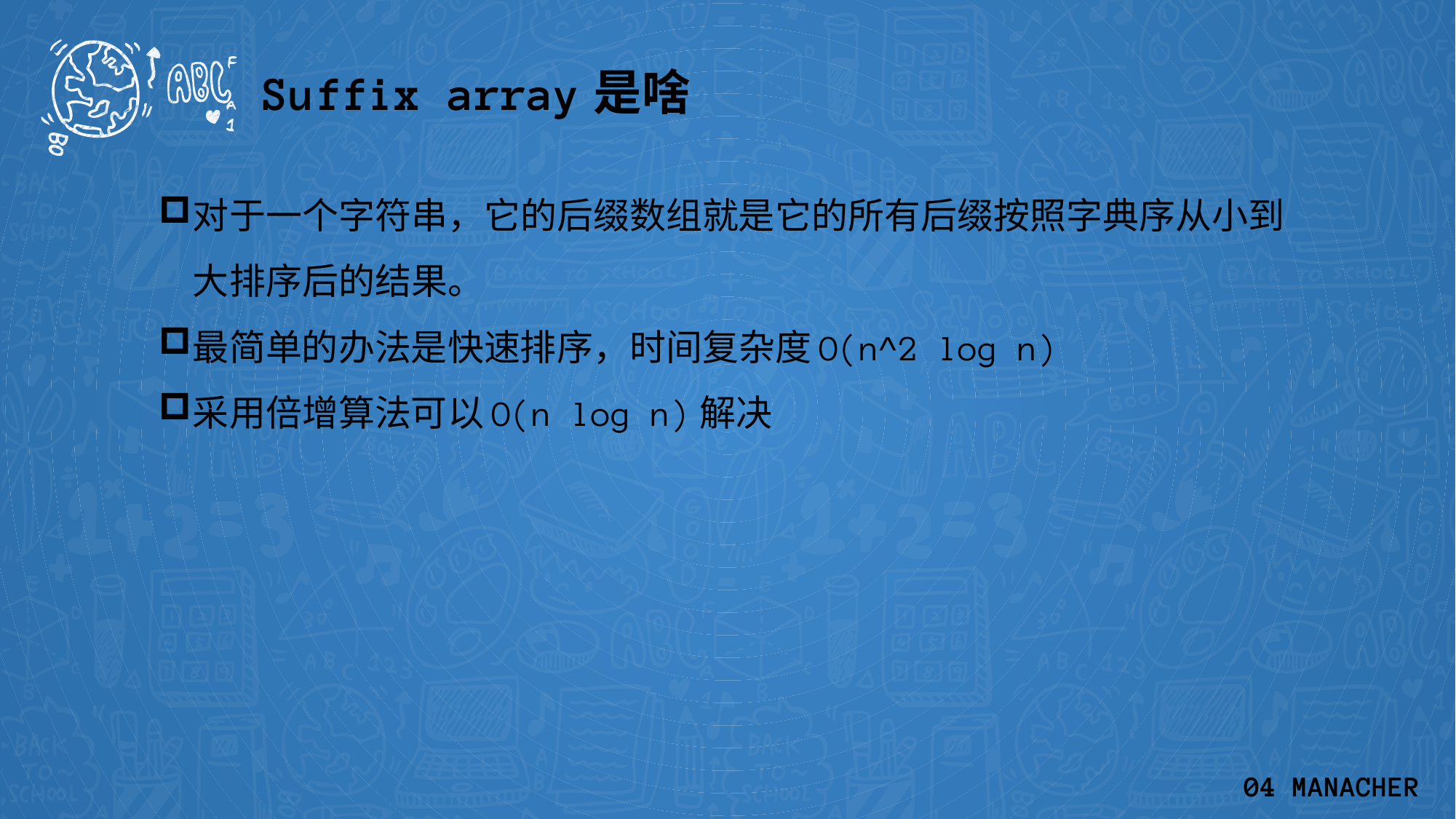

Suffix array是啥
对于一个字符串，它的后缀数组就是它的所有后缀按照字典序从小到大排序后的结果。
最简单的办法是快速排序，时间复杂度O(n^2 log n)
采用倍增算法可以O(n log n)解决
04 MANACHER